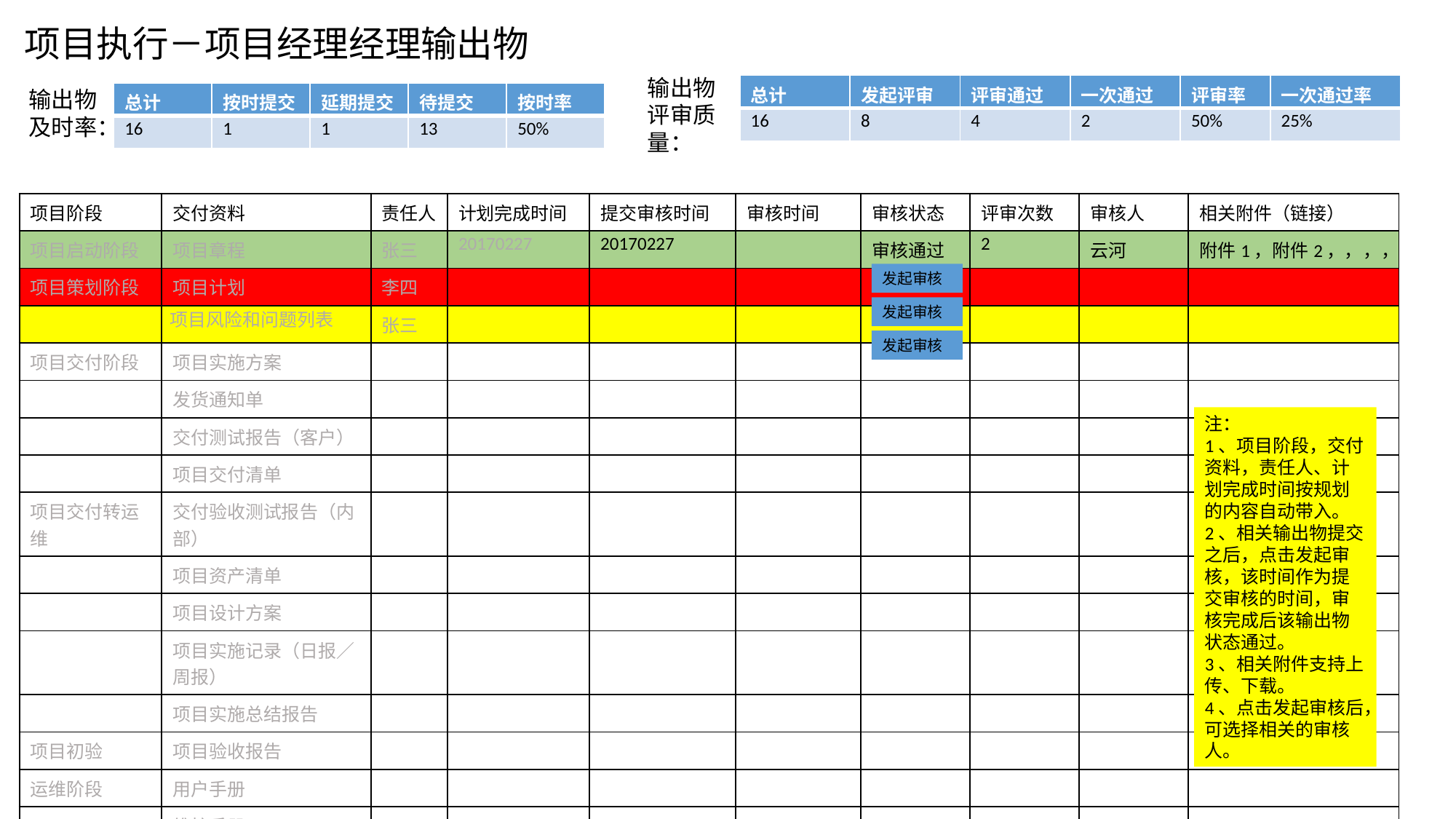

项目执行－项目经理经理输出物
输出物评审质量：
| 总计 | 发起评审 | 评审通过 | 一次通过 | 评审率 | 一次通过率 |
| --- | --- | --- | --- | --- | --- |
| 16 | 8 | 4 | 2 | 50% | 25% |
输出物及时率：
| 总计 | 按时提交 | 延期提交 | 待提交 | 按时率 |
| --- | --- | --- | --- | --- |
| 16 | 1 | 1 | 13 | 50% |
| 项目阶段 | 交付资料 | 责任人 | 计划完成时间 | 提交审核时间 | 审核时间 | 审核状态 | 评审次数 | 审核人 | 相关附件（链接） |
| --- | --- | --- | --- | --- | --- | --- | --- | --- | --- |
| 项目启动阶段 | 项目章程 | 张三 | 20170227 | 20170227 |  | 审核通过 | 2 | 云河 | 附件1，附件2，，，， |
| 项目策划阶段 | 项目计划 | 李四 |  |  |  |  |  |  |  |
|  | 项目风险和问题列表 | 张三 |  |  |  |  |  |  |  |
| 项目交付阶段 | 项目实施方案 |  |  |  |  |  |  |  |  |
|  | 发货通知单 |  |  |  |  |  |  |  |  |
|  | 交付测试报告（客户） |  |  |  |  |  |  |  |  |
|  | 项目交付清单 |  |  |  |  |  |  |  |  |
| 项目交付转运维 | 交付验收测试报告（内部） |  |  |  |  |  |  |  |  |
|  | 项目资产清单 |  |  |  |  |  |  |  |  |
|  | 项目设计方案 |  |  |  |  |  |  |  |  |
|  | 项目实施记录（日报／周报） |  |  |  |  |  |  |  |  |
|  | 项目实施总结报告 |  |  |  |  |  |  |  |  |
| 项目初验 | 项目验收报告 |  |  |  |  |  |  |  |  |
| 运维阶段 | 用户手册 |  |  |  |  |  |  |  |  |
|  | 维护手册 |  |  |  |  |  |  |  |  |
|  | 项目实施确认函（驻场） |  |  |  |  |  |  |  |  |
发起审核
发起审核
发起审核
注：
1、项目阶段，交付资料，责任人、计划完成时间按规划的内容自动带入。
2、相关输出物提交之后，点击发起审核，该时间作为提交审核的时间，审核完成后该输出物状态通过。
3、相关附件支持上传、下载。
4、点击发起审核后，可选择相关的审核人。